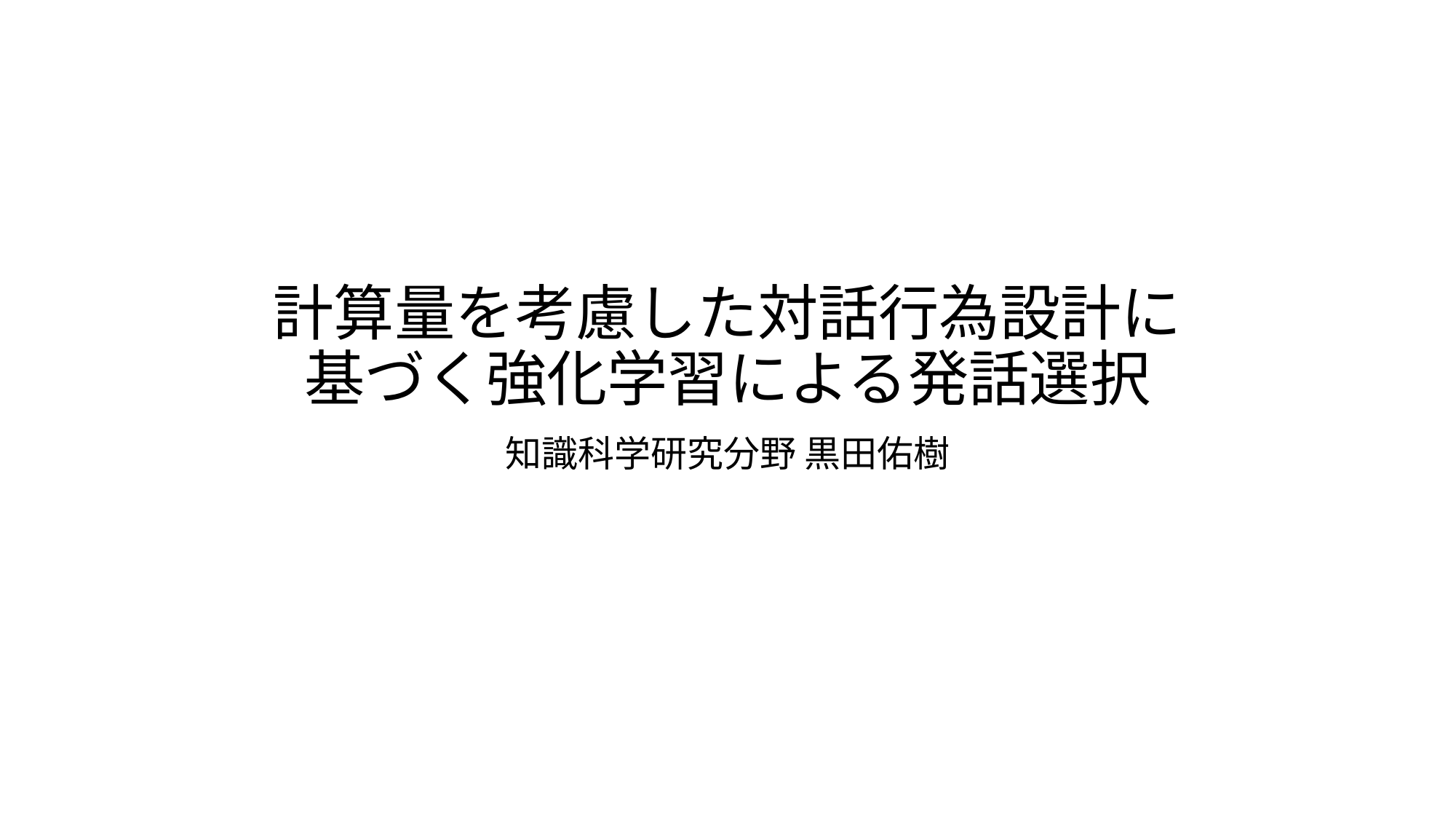

# 計算量を考慮した対話行為設計に 基づく強化学習による発話選択
知識科学研究分野 黒田佑樹